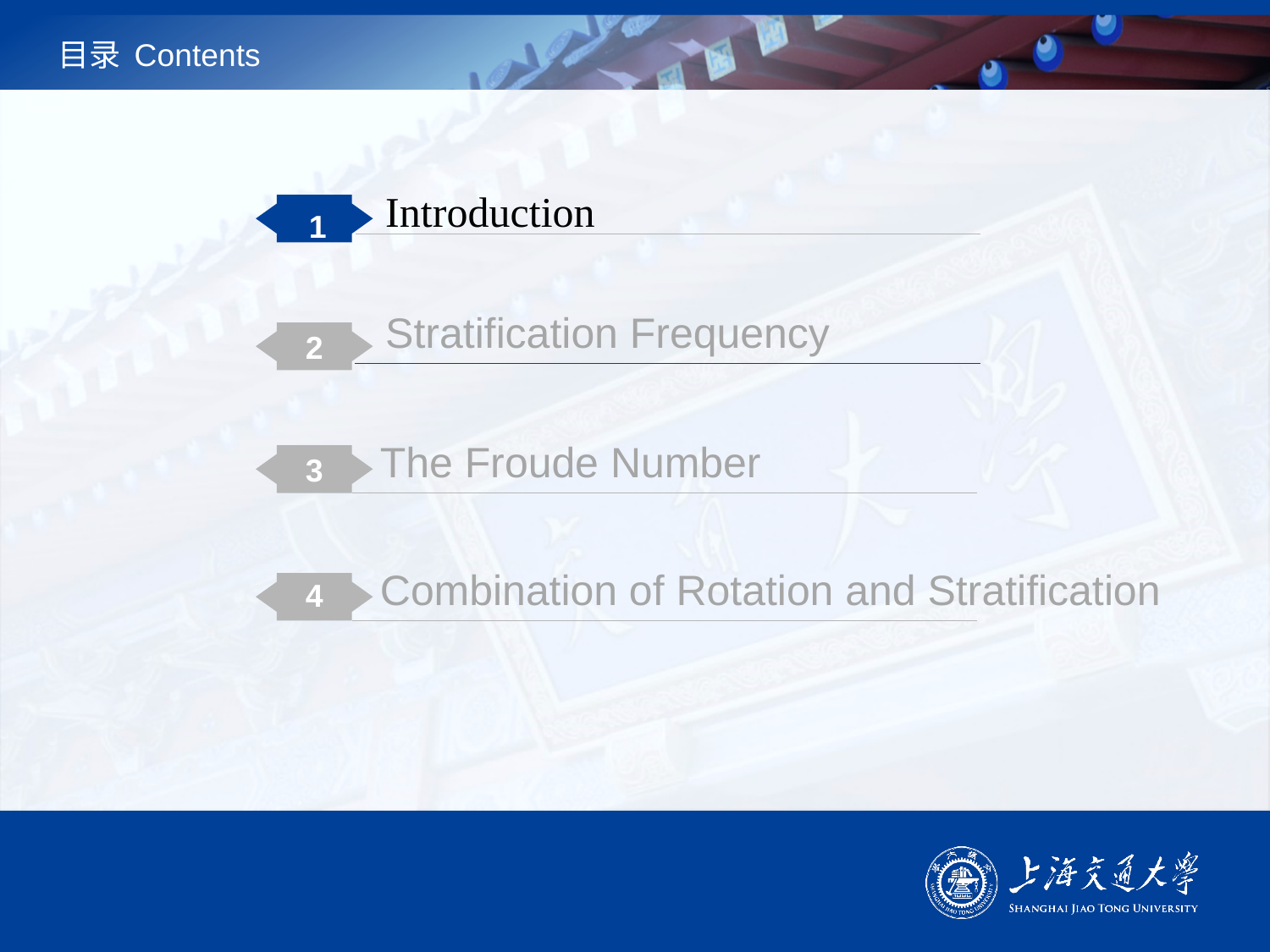

# 目录 Contents
Introduction
1

1
Stratification Frequency
2
2

The Froude Number
3

Combination of Rotation and Stratification
4